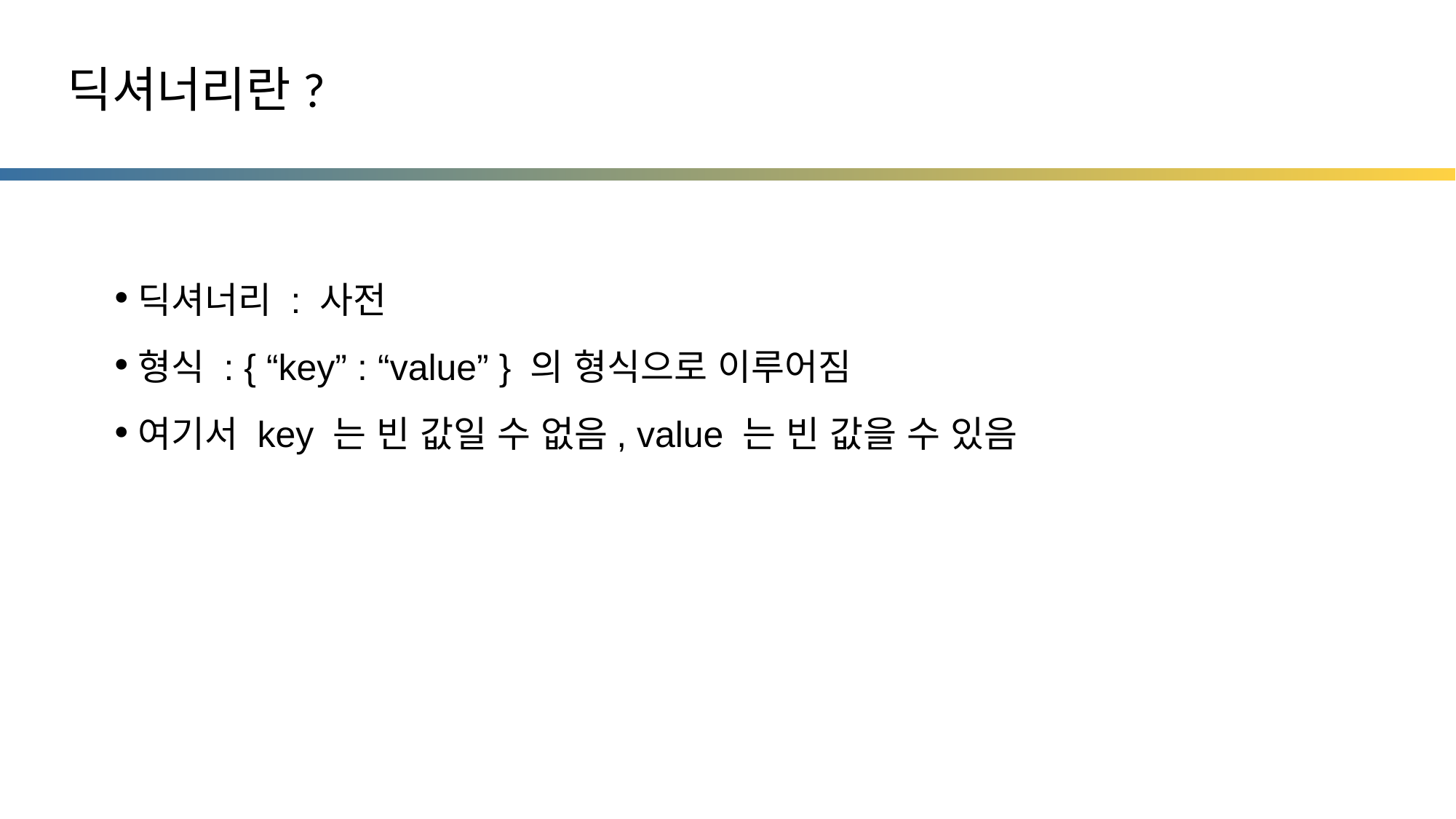

딕셔너리란?
딕셔너리 : 사전
형식 : { “key” : “value” } 의 형식으로 이루어짐
여기서 key 는 빈 값일 수 없음, value 는 빈 값을 수 있음